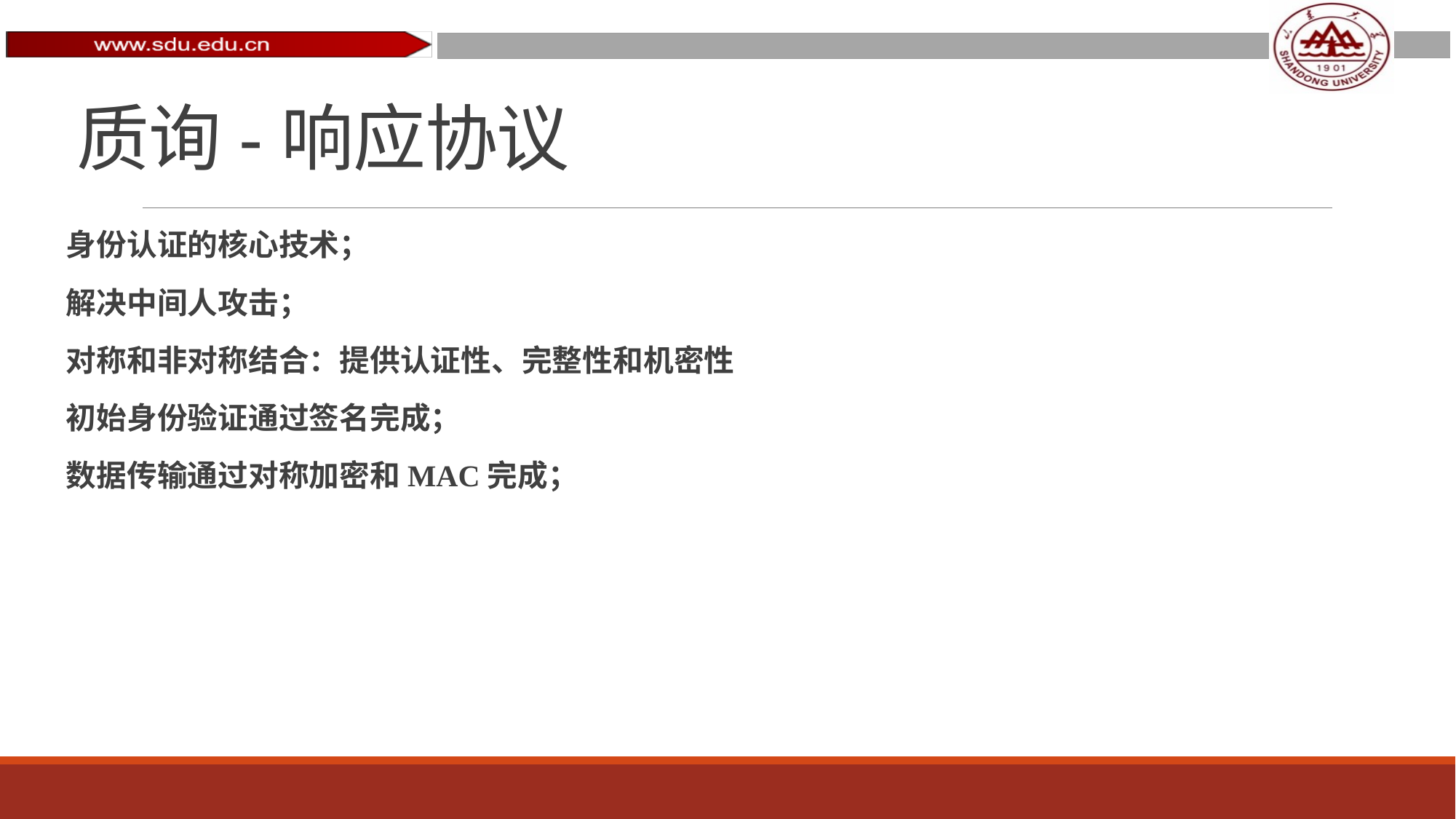

# 质询-响应协议
身份认证的核心技术；
解决中间人攻击；
对称和非对称结合：提供认证性、完整性和机密性
初始身份验证通过签名完成；
数据传输通过对称加密和MAC完成；